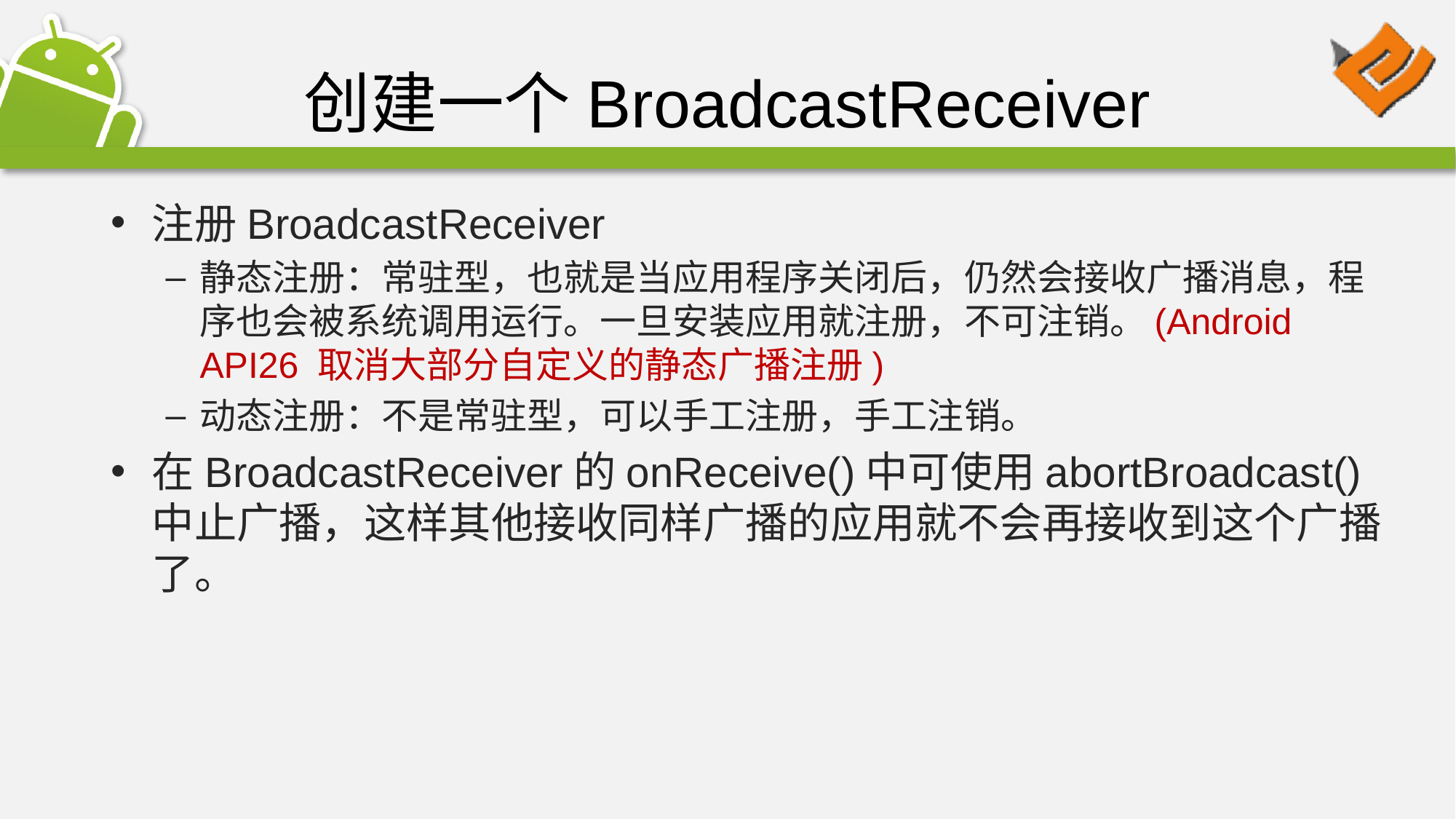

# 创建一个BroadcastReceiver
注册BroadcastReceiver
静态注册：常驻型，也就是当应用程序关闭后，仍然会接收广播消息，程序也会被系统调用运行。一旦安装应用就注册，不可注销。(Android API26 取消大部分自定义的静态广播注册)
动态注册：不是常驻型，可以手工注册，手工注销。
在BroadcastReceiver的onReceive()中可使用abortBroadcast()中止广播，这样其他接收同样广播的应用就不会再接收到这个广播了。